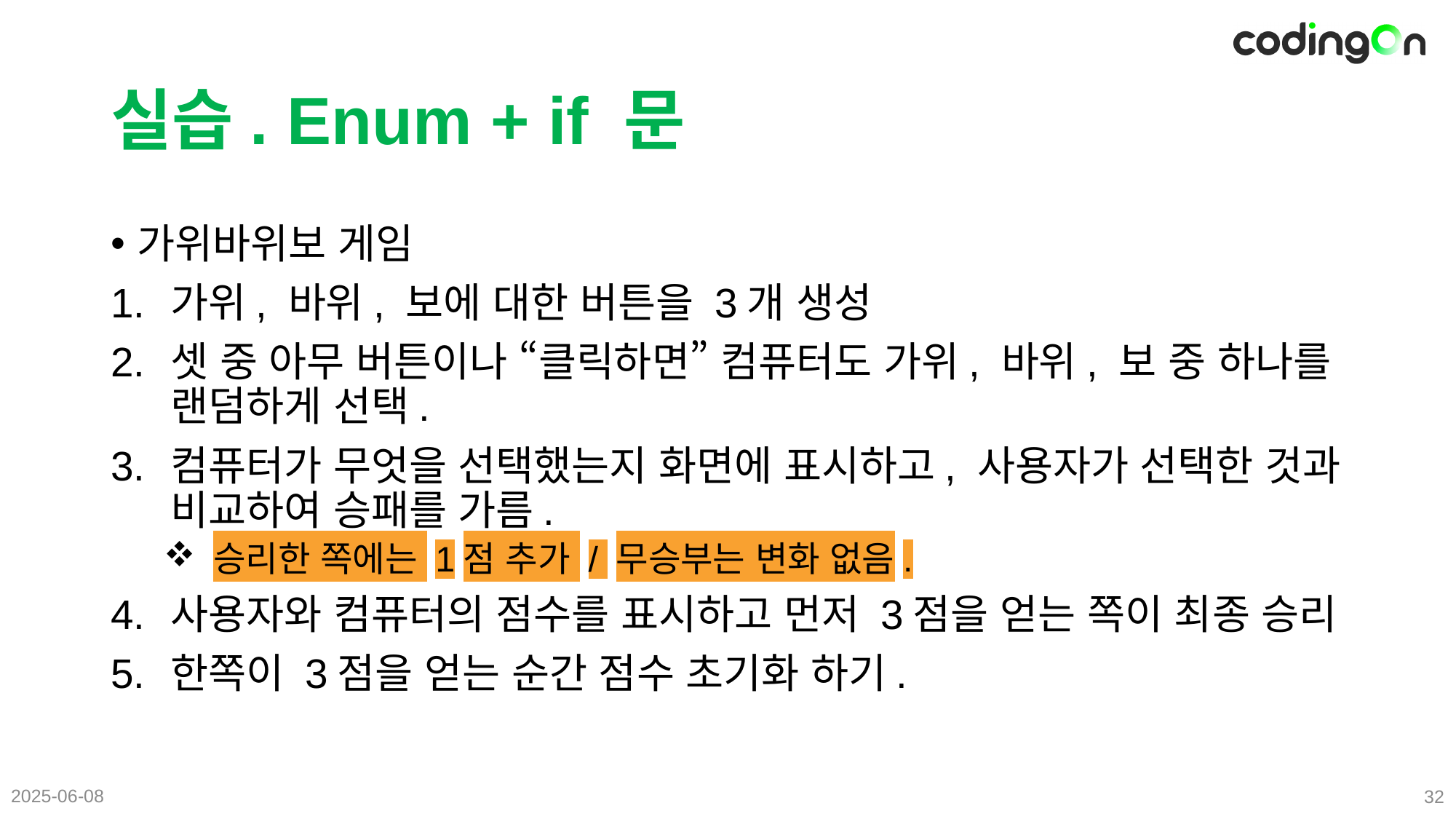

# 실습. Enum + if 문
가위바위보 게임
가위, 바위, 보에 대한 버튼을 3개 생성
셋 중 아무 버튼이나 “클릭하면” 컴퓨터도 가위, 바위, 보 중 하나를 랜덤하게 선택.
컴퓨터가 무엇을 선택했는지 화면에 표시하고, 사용자가 선택한 것과 비교하여 승패를 가름.
 승리한 쪽에는 1점 추가 / 무승부는 변화 없음.
사용자와 컴퓨터의 점수를 표시하고 먼저 3점을 얻는 쪽이 최종 승리
한쪽이 3점을 얻는 순간 점수 초기화 하기.

2025-06-08
32